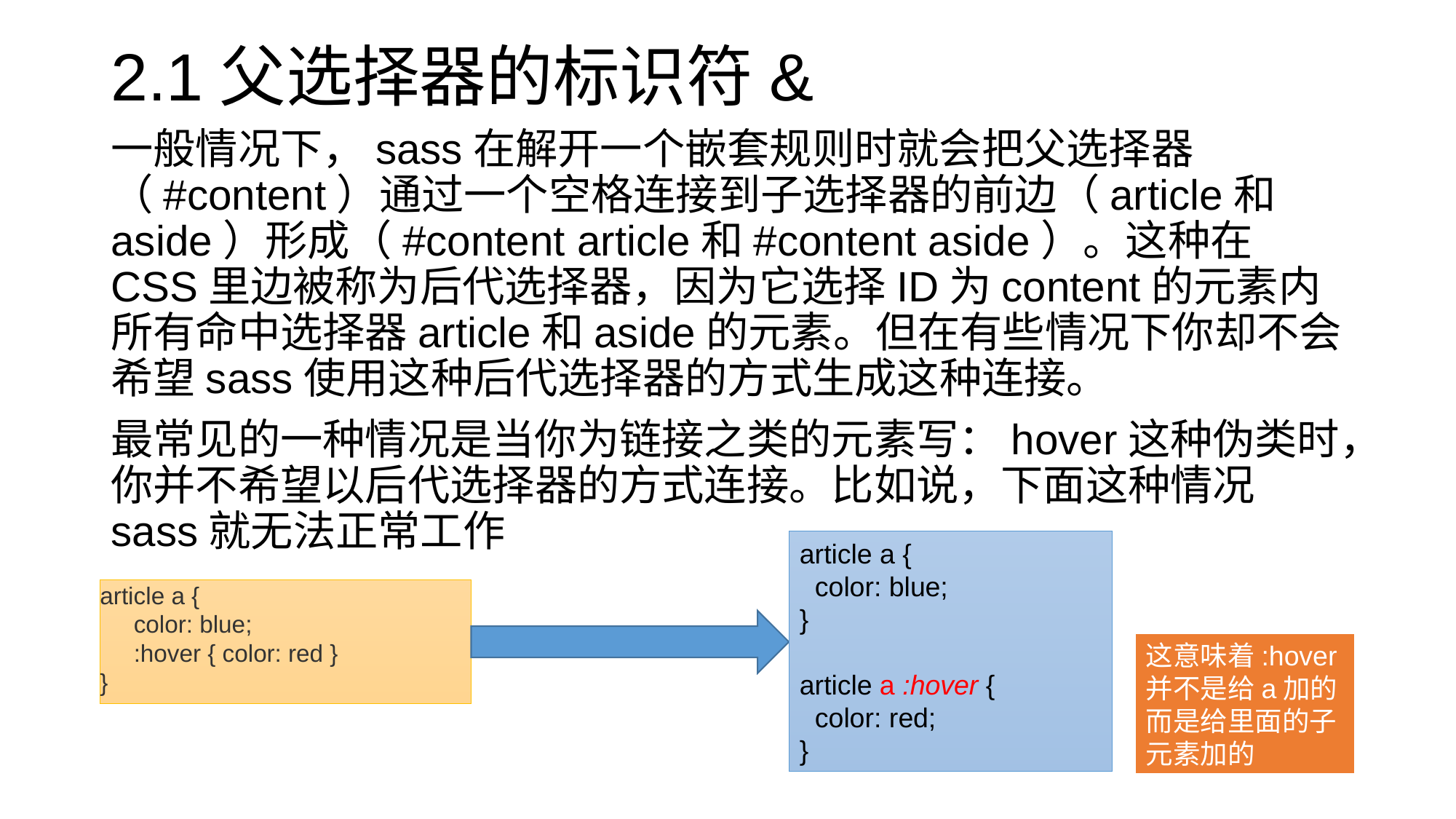

# 2.1父选择器的标识符&
一般情况下，sass在解开一个嵌套规则时就会把父选择器（#content）通过一个空格连接到子选择器的前边（article和aside）形成（#content article和#content aside）。这种在CSS里边被称为后代选择器，因为它选择ID为content的元素内所有命中选择器article和aside的元素。但在有些情况下你却不会希望sass使用这种后代选择器的方式生成这种连接。
最常见的一种情况是当你为链接之类的元素写：hover这种伪类时，你并不希望以后代选择器的方式连接。比如说，下面这种情况sass就无法正常工作
article a {
  color: blue;
}
article a :hover {
  color: red;
}
article a {
     color: blue;
     :hover { color: red }
}

这意味着:hover并不是给a加的而是给里面的子元素加的